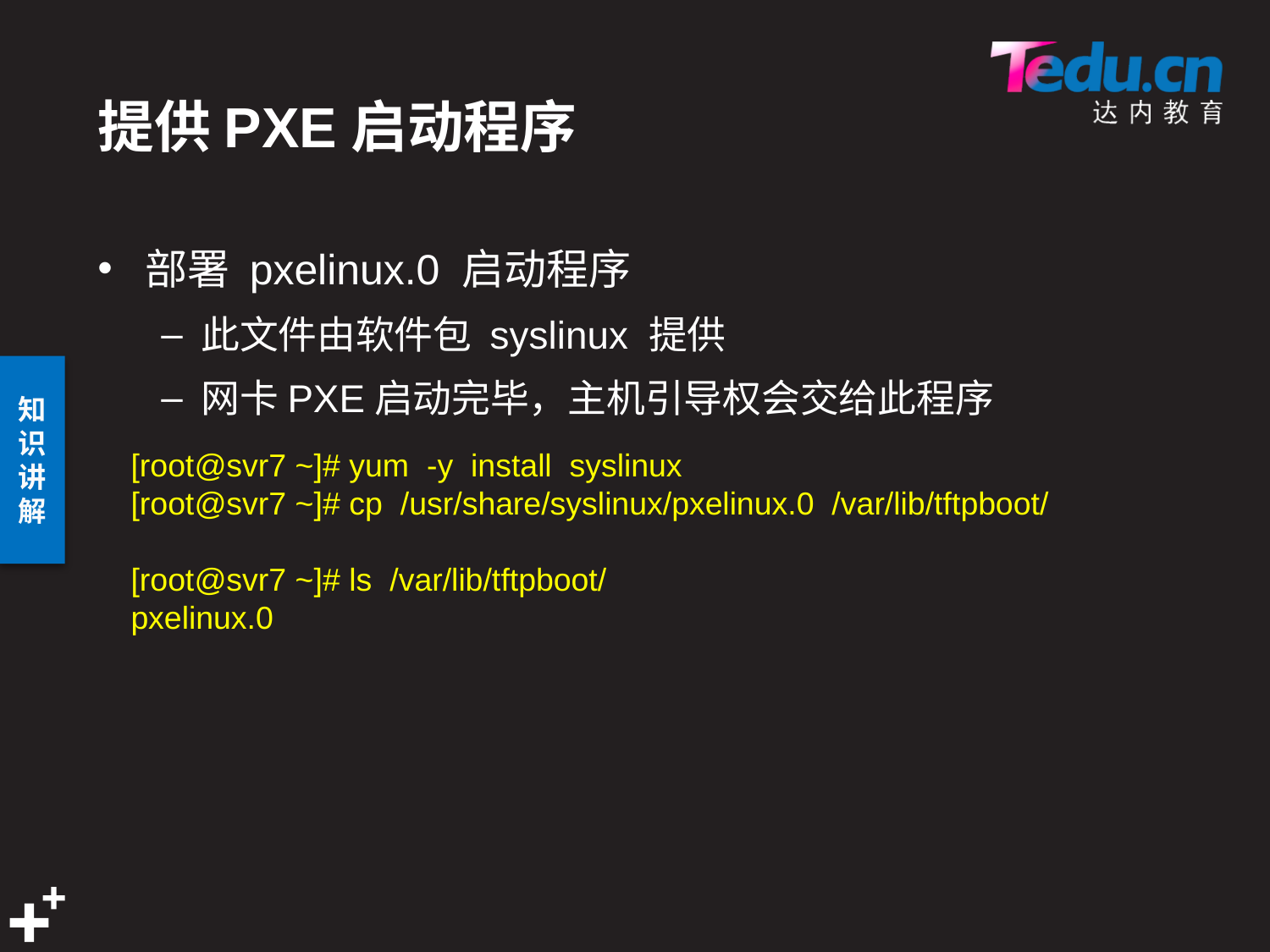

# 提供PXE启动程序
部署 pxelinux.0 启动程序
此文件由软件包 syslinux 提供
网卡PXE启动完毕，主机引导权会交给此程序
[root@svr7 ~]# yum  -y  install  syslinux
[root@svr7 ~]# cp  /usr/share/syslinux/pxelinux.0  /var/lib/tftpboot/

[root@svr7 ~]# ls  /var/lib/tftpboot/
pxelinux.0